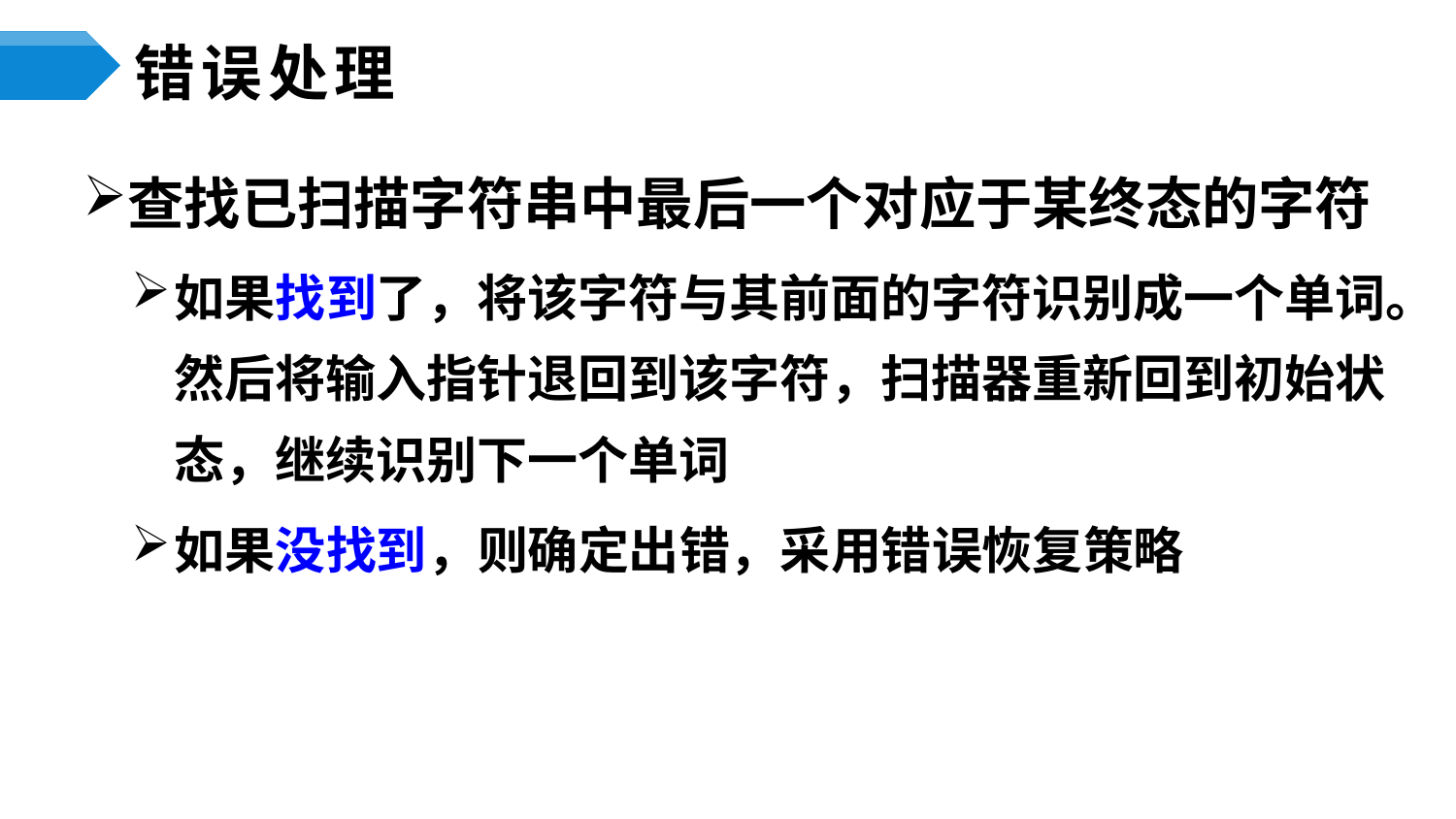

# 错误处理
查找已扫描字符串中最后一个对应于某终态的字符
如果找到了，将该字符与其前面的字符识别成一个单词。然后将输入指针退回到该字符，扫描器重新回到初始状态，继续识别下一个单词
如果没找到，则确定出错，采用错误恢复策略